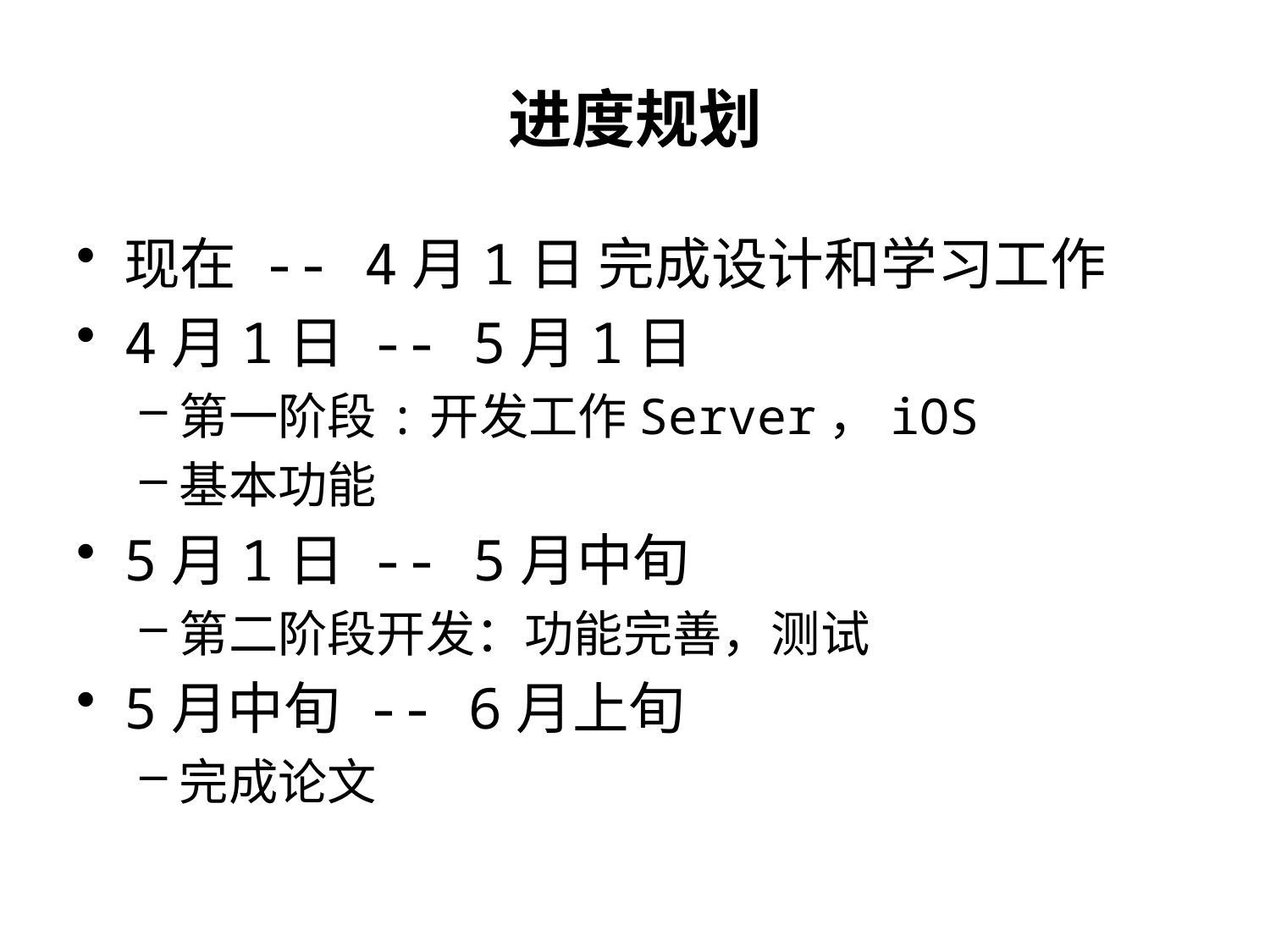

# 进度规划
现在 -- 4月1日 完成设计和学习工作
4月1日 -- 5月1日
第一阶段:开发工作Server，iOS
基本功能
5月1日 -- 5月中旬
第二阶段开发：功能完善，测试
5月中旬 -- 6月上旬
完成论文